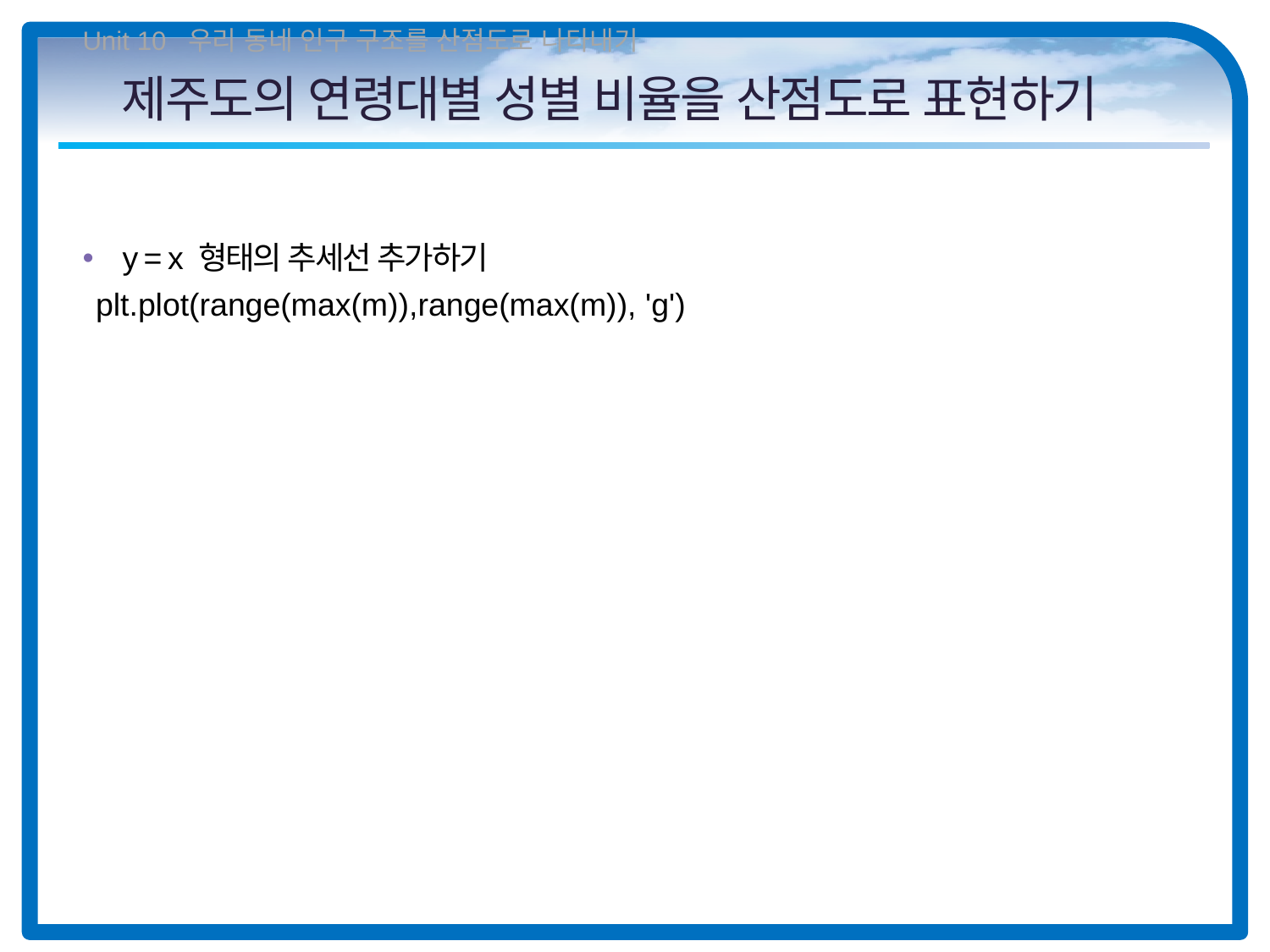

Unit 10  우리 동네 인구 구조를 산점도로 나타내기
제주도의 연령대별 성별 비율을 산점도로 표현하기
y = x 형태의 추세선 추가하기
plt.plot(range(max(m)),range(max(m)), 'g')